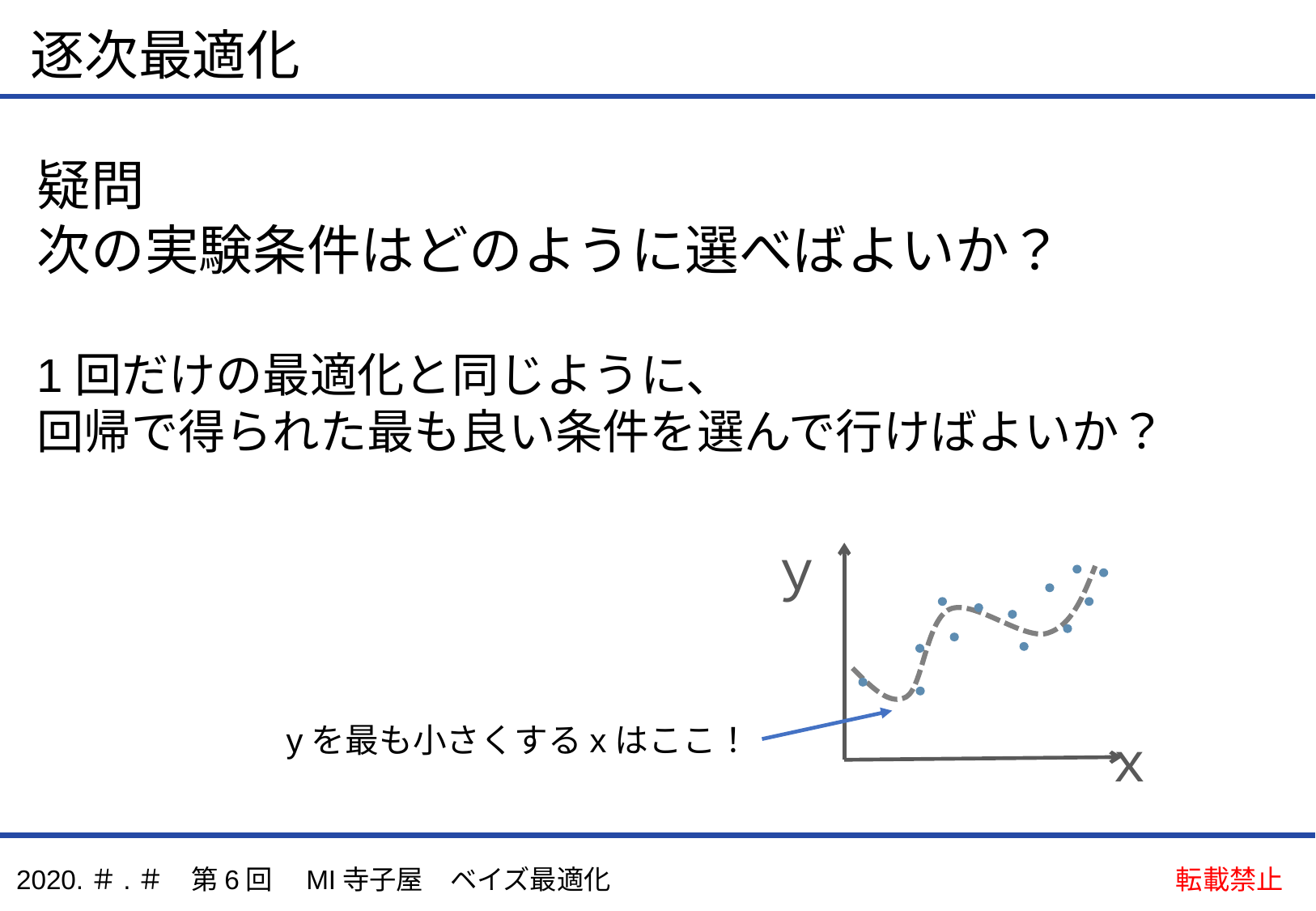

逐次最適化
疑問
次の実験条件はどのように選べばよいか？

1回だけの最適化と同じように、
回帰で得られた最も良い条件を選んで行けばよいか？
ｙ

yを最も小さくするxはここ！
ｘ